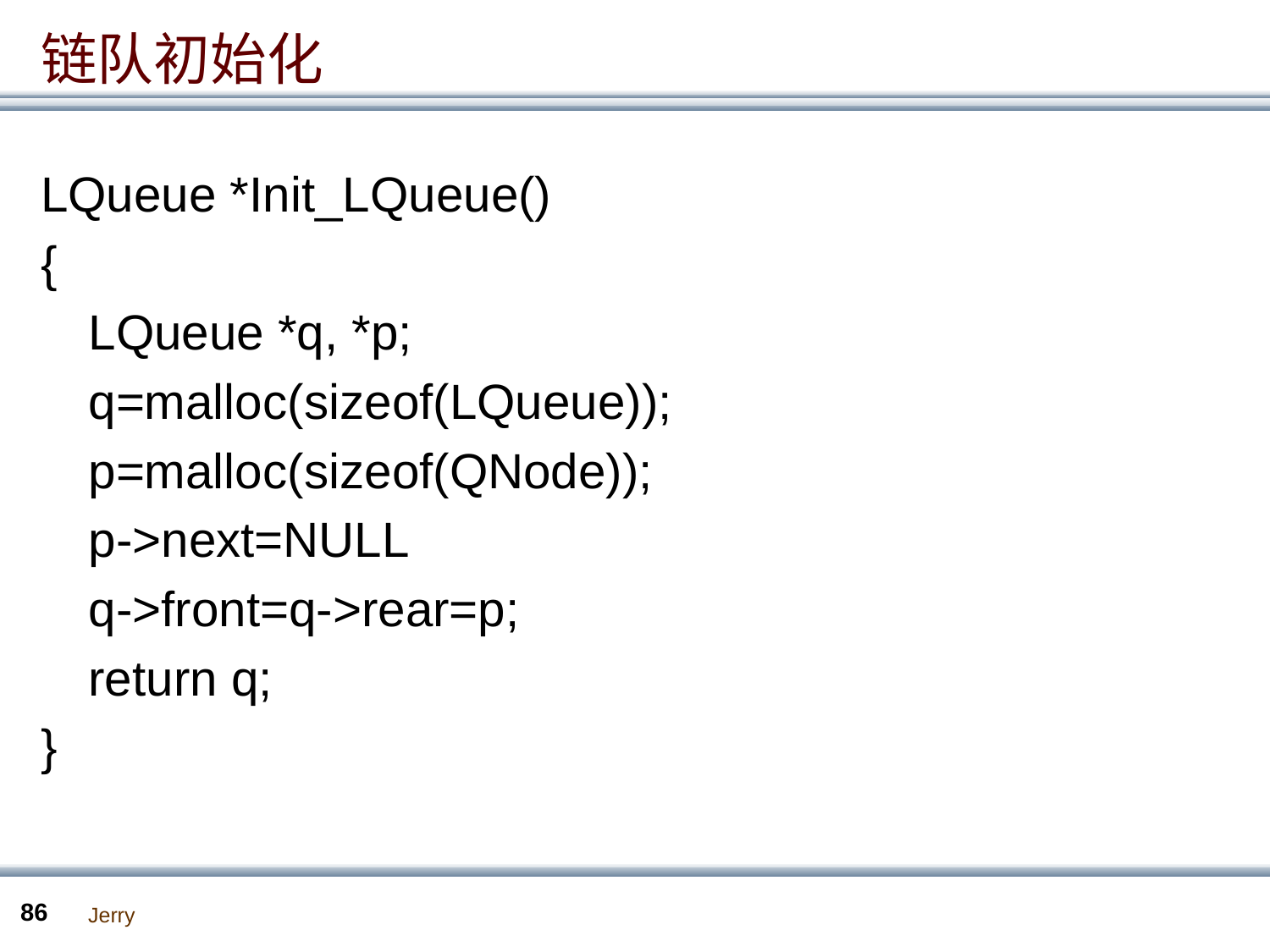

# 链队初始化
LQueue *Init_LQueue()
{
	LQueue *q, *p;
	q=malloc(sizeof(LQueue));
	p=malloc(sizeof(QNode));
	p->next=NULL
	q->front=q->rear=p;
	return q;
}